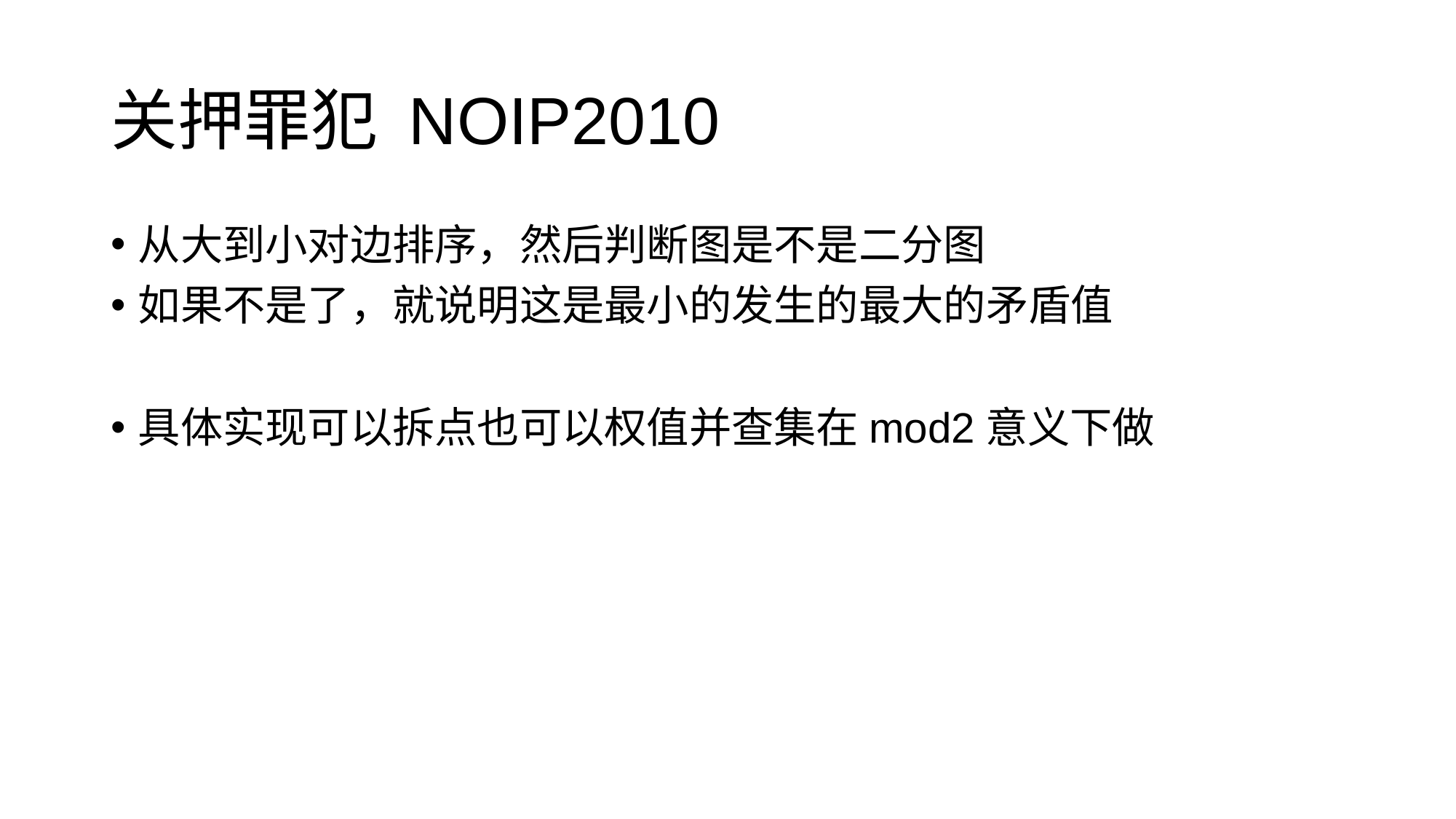

# 关押罪犯 NOIP2010
从大到小对边排序，然后判断图是不是二分图
如果不是了，就说明这是最小的发生的最大的矛盾值

具体实现可以拆点也可以权值并查集在mod2意义下做